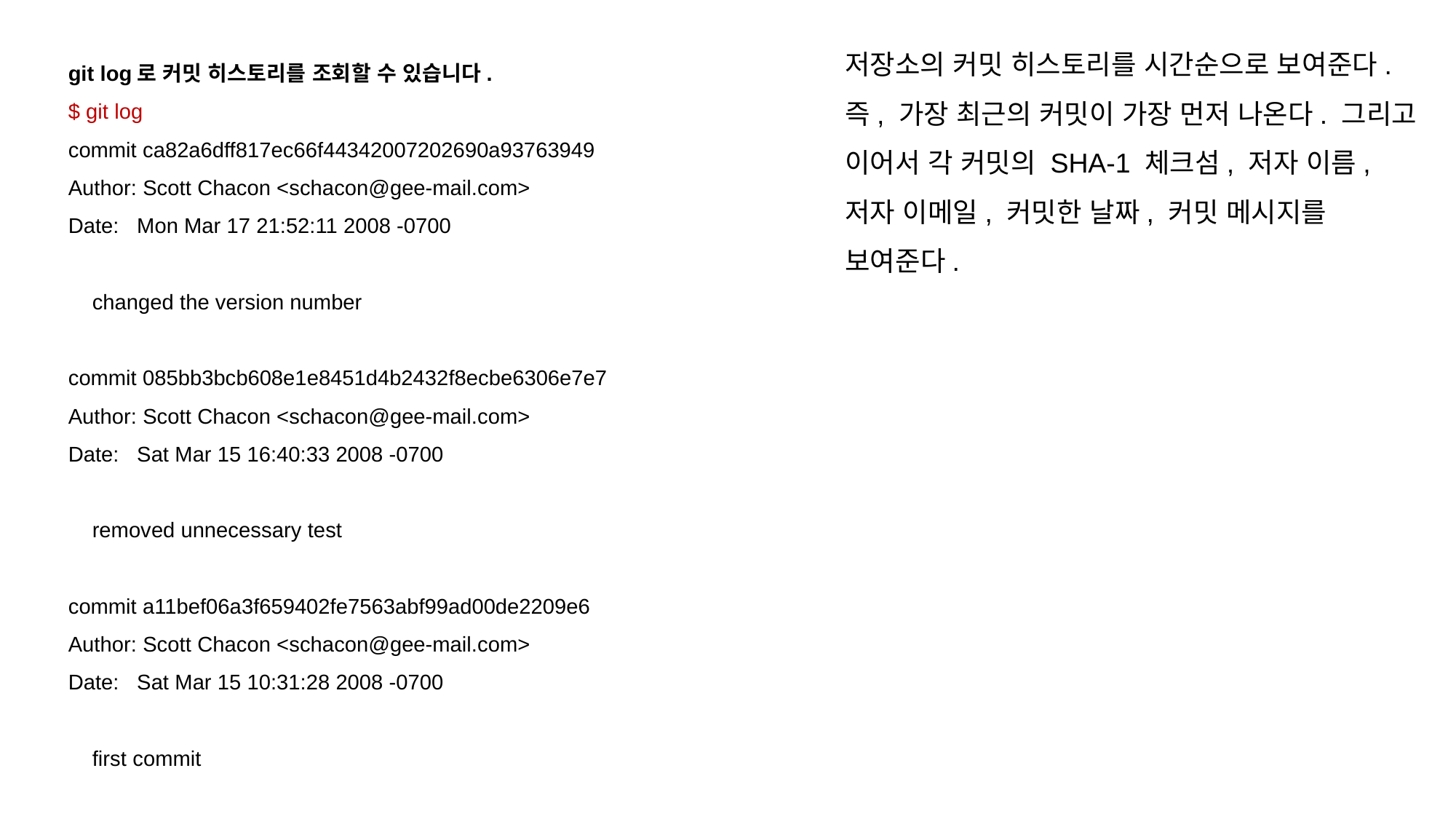

저장소의 커밋 히스토리를 시간순으로 보여준다. 즉, 가장 최근의 커밋이 가장 먼저 나온다. 그리고 이어서 각 커밋의 SHA-1 체크섬, 저자 이름, 저자 이메일, 커밋한 날짜, 커밋 메시지를 보여준다.
git log로 커밋 히스토리를 조회할 수 있습니다.
$ git log
commit ca82a6dff817ec66f44342007202690a93763949
Author: Scott Chacon <schacon@gee-mail.com>
Date:   Mon Mar 17 21:52:11 2008 -0700

    changed the version number

commit 085bb3bcb608e1e8451d4b2432f8ecbe6306e7e7
Author: Scott Chacon <schacon@gee-mail.com>
Date:   Sat Mar 15 16:40:33 2008 -0700

    removed unnecessary test

commit a11bef06a3f659402fe7563abf99ad00de2209e6
Author: Scott Chacon <schacon@gee-mail.com>
Date:   Sat Mar 15 10:31:28 2008 -0700

    first commit